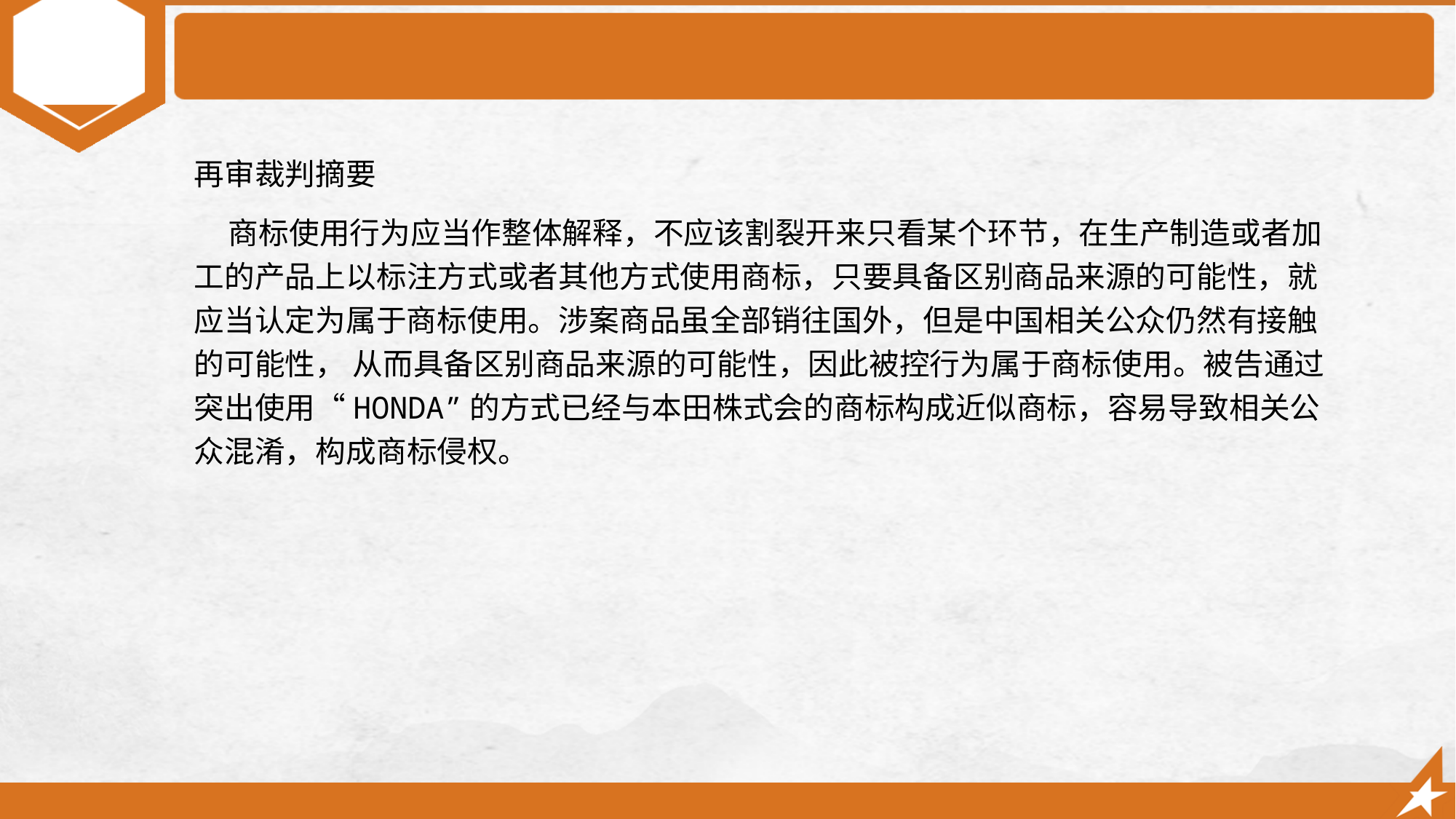

再审裁判摘要
    商标使用行为应当作整体解释，不应该割裂开来只看某个环节，在生产制造或者加工的产品上以标注方式或者其他方式使用商标，只要具备区别商品来源的可能性，就应当认定为属于商标使用。涉案商品虽全部销往国外，但是中国相关公众仍然有接触的可能性， 从而具备区别商品来源的可能性，因此被控行为属于商标使用。被告通过突出使用“HONDA”的方式已经与本田株式会的商标构成近似商标，容易导致相关公众混淆，构成商标侵权。